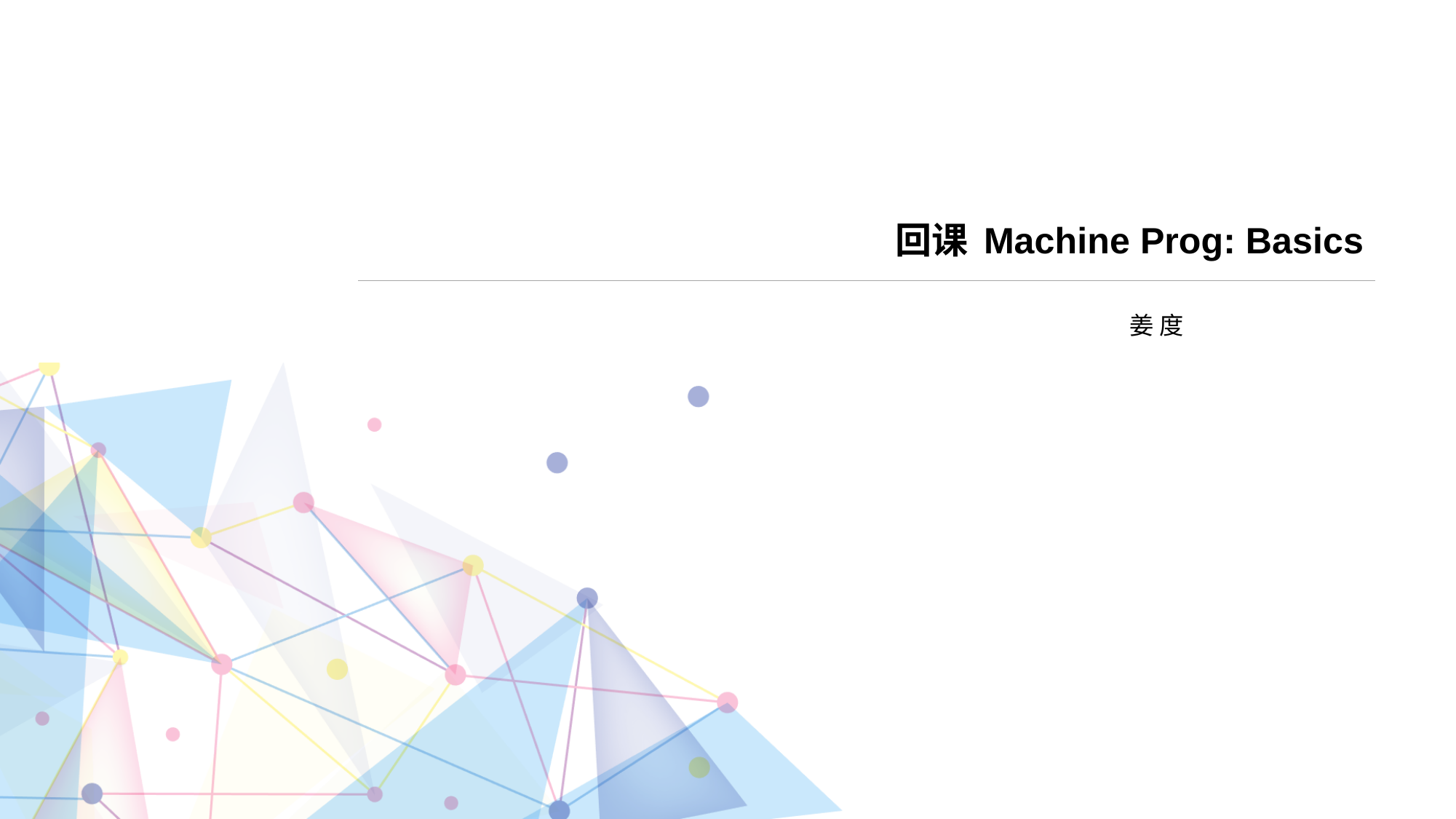

# 回课 Machine Prog: Basics
姜 度